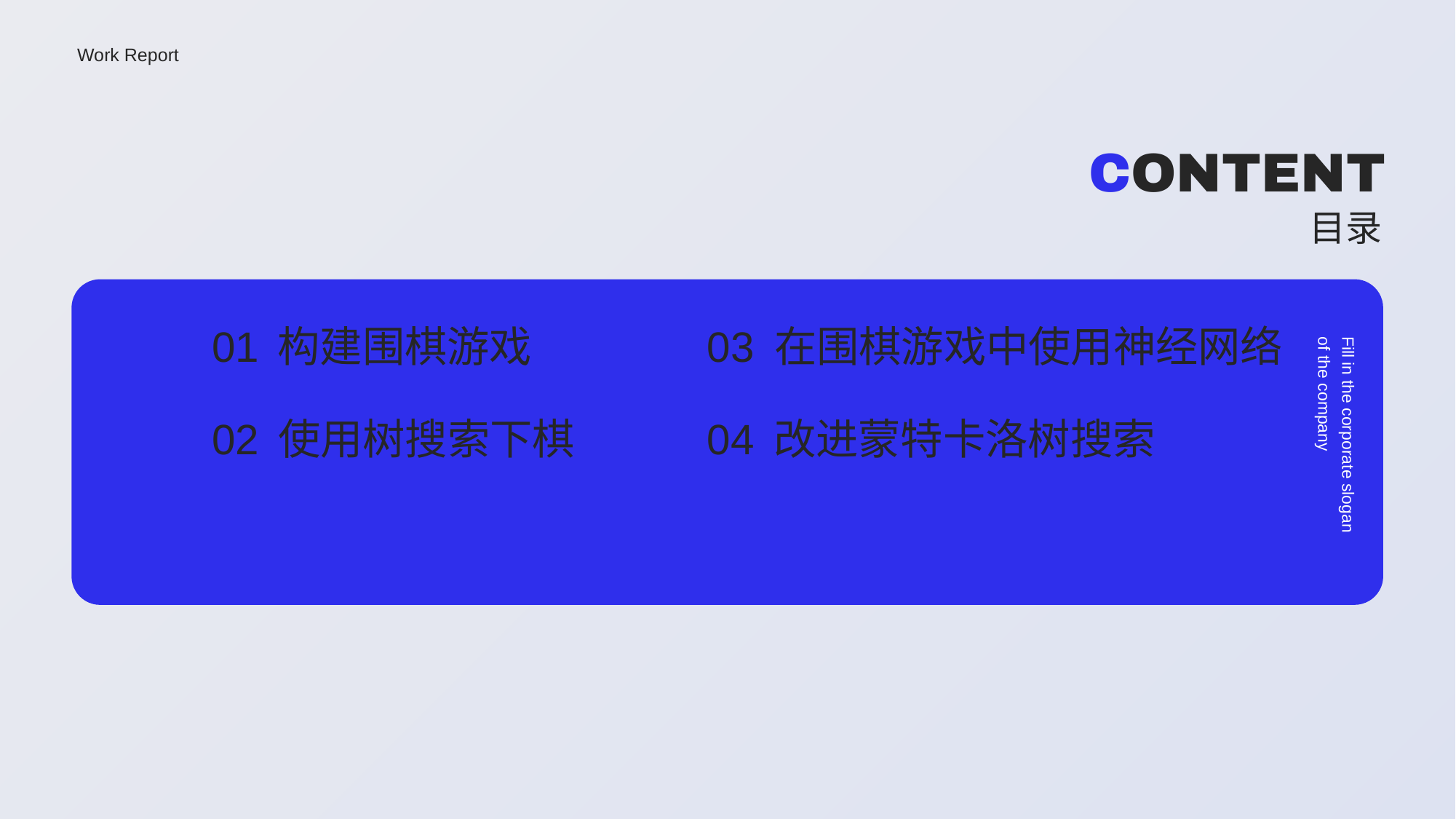

Work Report
CONTENT
目录

01
构建围棋游戏

03
在围棋游戏中使用神经网络

Fill in the corporate slogan
of the company
02
使用树搜索下棋

04
改进蒙特卡洛树搜索